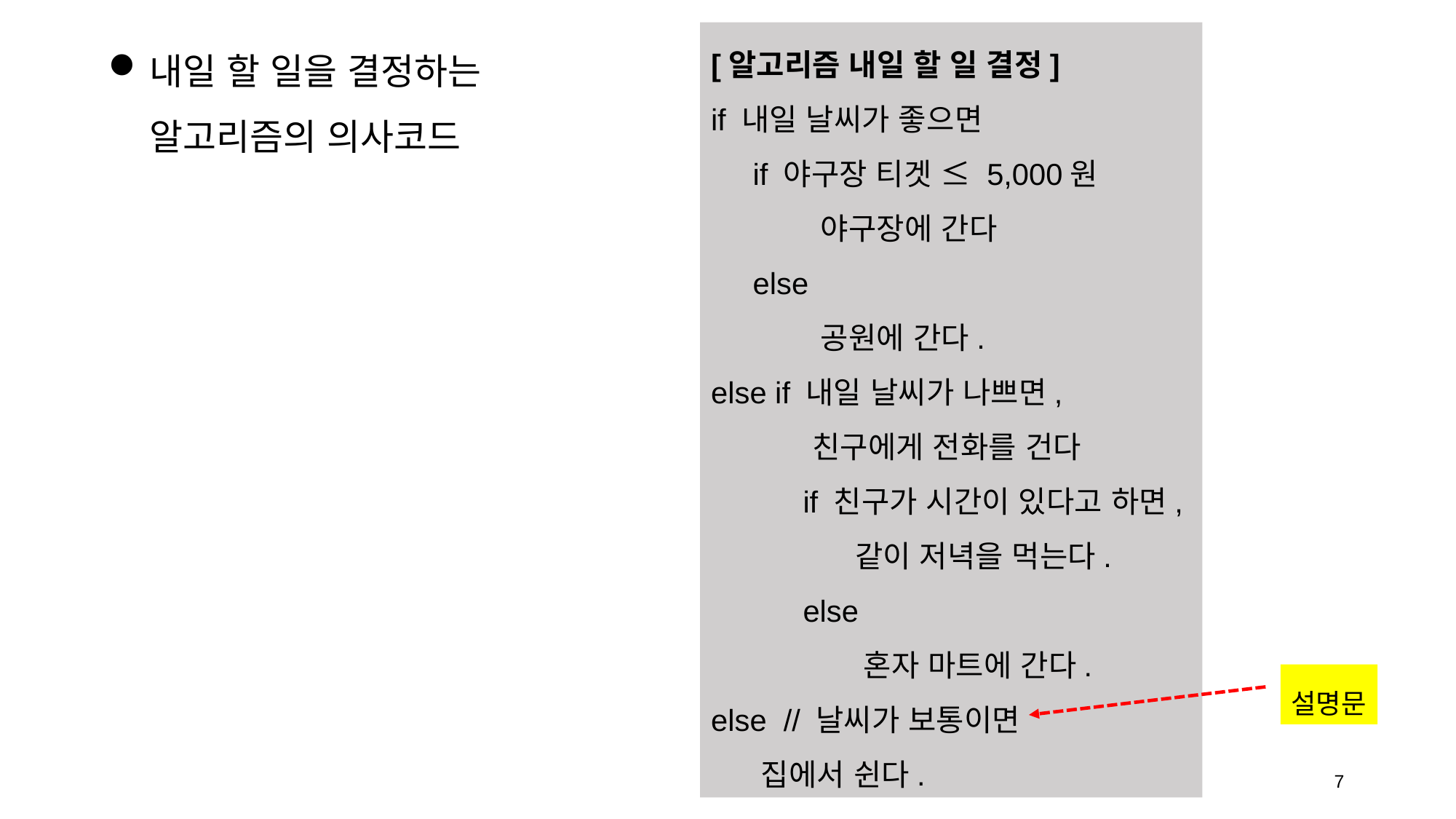

내일 할 일을 결정하는 알고리즘의 의사코드
[알고리즘 내일 할 일 결정]
if 내일 날씨가 좋으면
     if 야구장 티겟 ≤ 5,000원
            야구장에 간다
     else
            공원에 간다.
else if 내일 날씨가 나쁘면,
           친구에게 전화를 건다
           if 친구가 시간이 있다고 하면,
                같이 저녁을 먹는다.
           else
                 혼자 마트에 간다.
else  // 날씨가 보통이면
     집에서 쉰다.
설명문
7